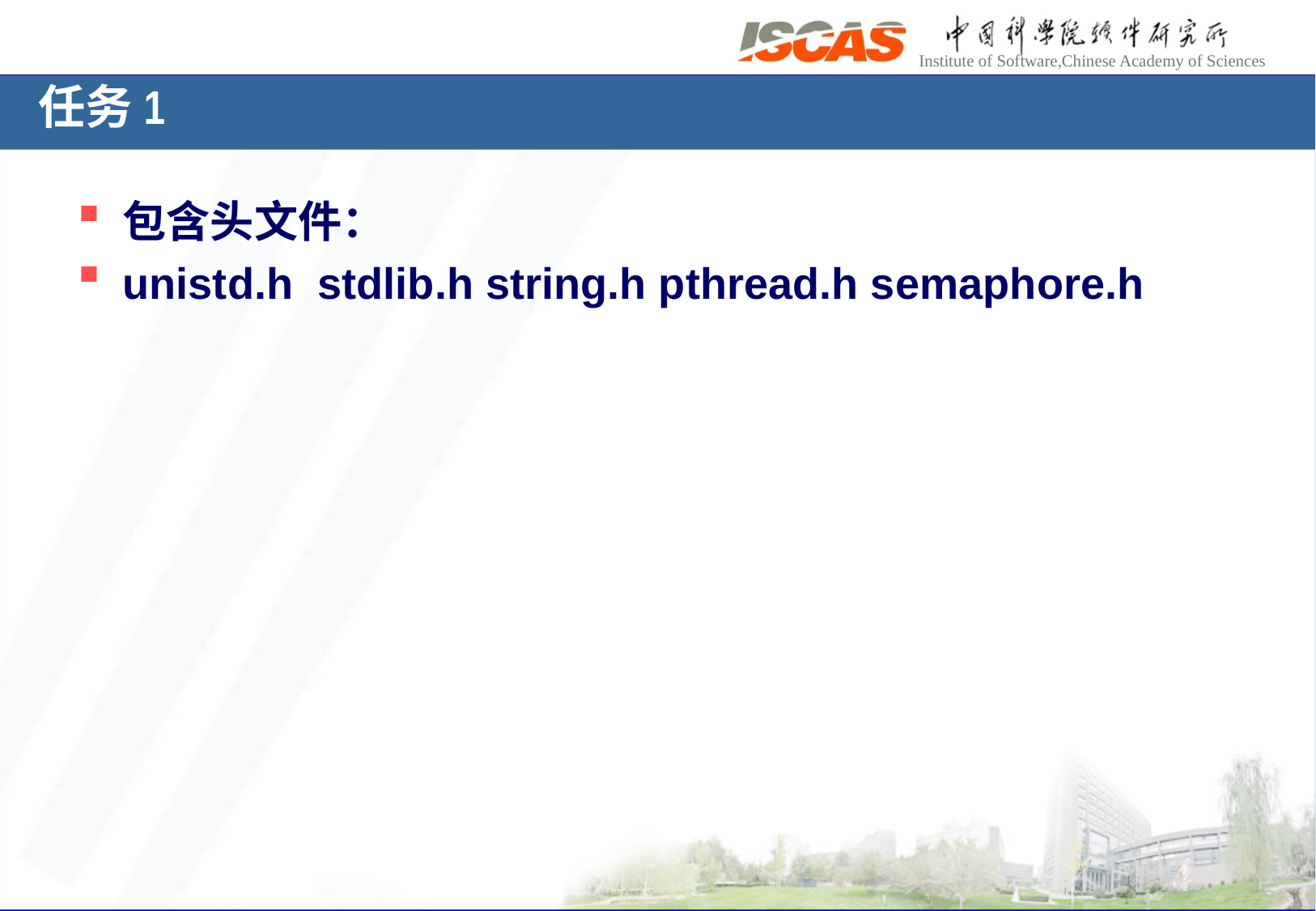

# 任务1
包含头文件：
unistd.h  stdlib.h string.h pthread.h semaphore.h